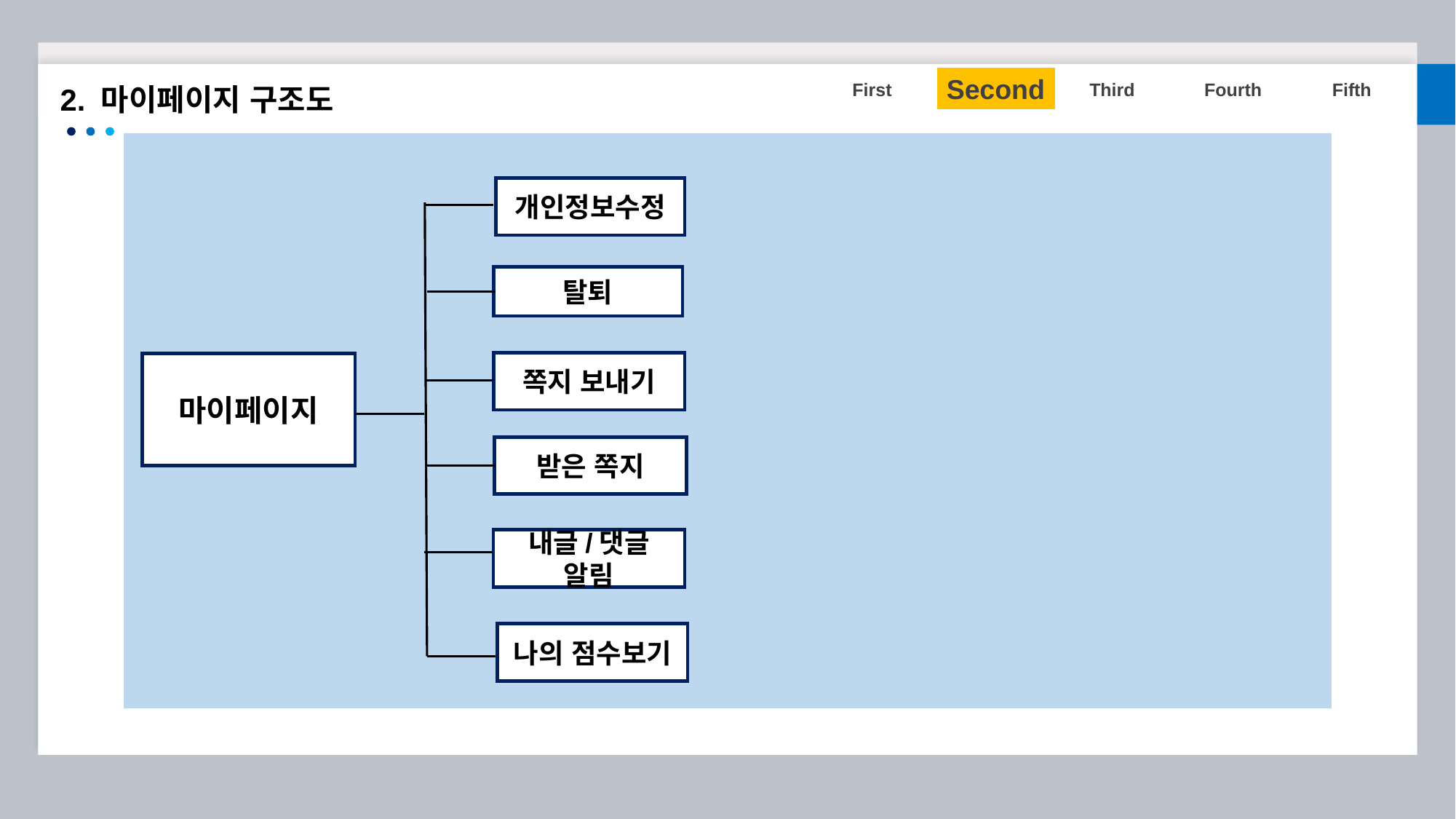

Second
First
Third
Fourth
Fifth
2. 마이페이지 구조도

개인정보수정
탈퇴

쪽지 보내기
마이페이지
받은 쪽지
내글/댓글 알림
나의 점수보기